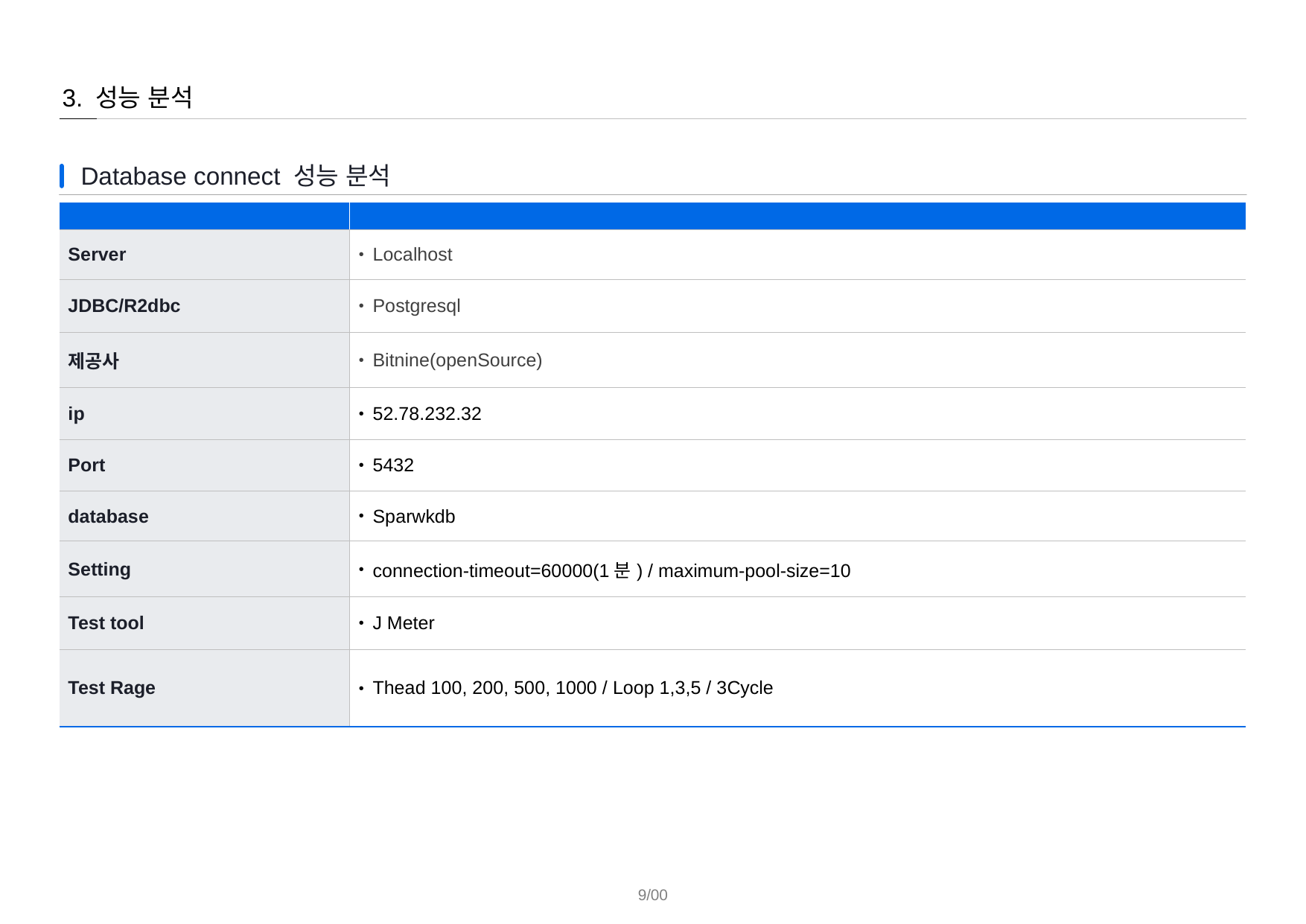

3. 성능 분석
Database connect 성능 분석
| 기준 | 내 용 |
| --- | --- |
| Server | Localhost |
| JDBC/R2dbc | Postgresql |
| 제공사 | Bitnine(openSource) |
| ip | 52.78.232.32 |
| Port | 5432 |
| database | Sparwkdb |
| Setting | connection-timeout=60000(1분) / maximum-pool-size=10 |
| Test tool | J Meter |
| Test Rage | Thead 100, 200, 500, 1000 / Loop 1,3,5 / 3Cycle |